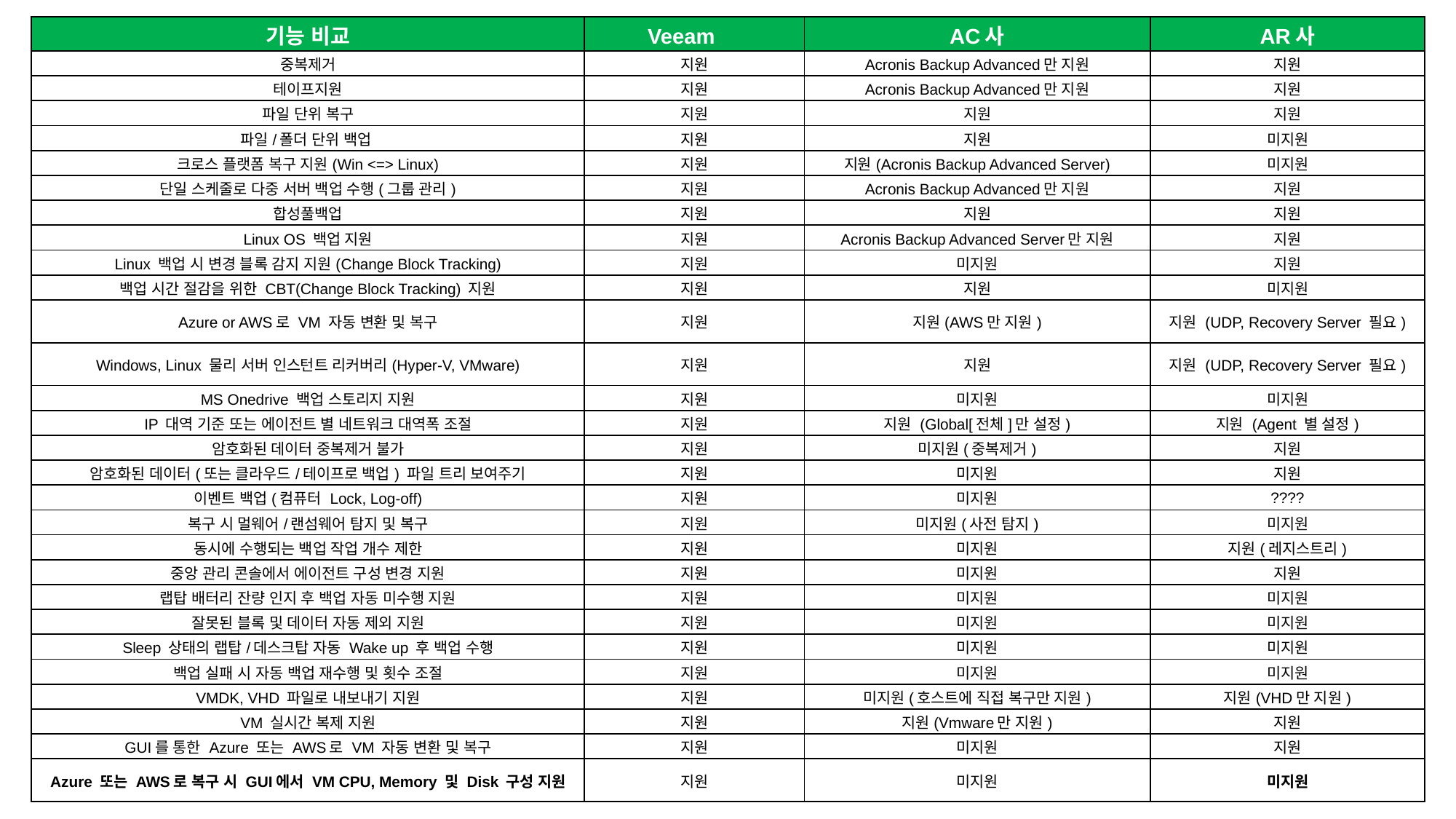

| 기능 비교 | Veeam | AC사 | AR사 |
| --- | --- | --- | --- |
| 중복제거 | 지원 | Acronis Backup Advanced만 지원 | 지원 |
| 테이프지원 | 지원 | Acronis Backup Advanced만 지원 | 지원 |
| 파일 단위 복구 | 지원 | 지원 | 지원 |
| 파일/폴더 단위 백업 | 지원 | 지원 | 미지원 |
| 크로스 플랫폼 복구 지원(Win <=> Linux) | 지원 | 지원(Acronis Backup Advanced Server) | 미지원 |
| 단일 스케줄로 다중 서버 백업 수행(그룹 관리) | 지원 | Acronis Backup Advanced만 지원 | 지원 |
| 합성풀백업 | 지원 | 지원 | 지원 |
| Linux OS 백업 지원 | 지원 | Acronis Backup Advanced Server만 지원 | 지원 |
| Linux 백업 시 변경 블록 감지 지원(Change Block Tracking) | 지원 | 미지원 | 지원 |
| 백업 시간 절감을 위한 CBT(Change Block Tracking) 지원 | 지원 | 지원 | 미지원 |
| Azure or AWS로 VM 자동 변환 및 복구 | 지원 | 지원(AWS만 지원) | 지원 (UDP, Recovery Server 필요) |
| Windows, Linux 물리 서버 인스턴트 리커버리(Hyper-V, VMware) | 지원 | 지원 | 지원 (UDP, Recovery Server 필요) |
| MS Onedrive 백업 스토리지 지원 | 지원 | 미지원 | 미지원 |
| IP 대역 기준 또는 에이전트 별 네트워크 대역폭 조절 | 지원 | 지원 (Global[전체]만 설정) | 지원 (Agent 별 설정) |
| 암호화된 데이터 중복제거 불가 | 지원 | 미지원(중복제거) | 지원 |
| 암호화된 데이터(또는 클라우드/테이프로 백업) 파일 트리 보여주기 | 지원 | 미지원 | 지원 |
| 이벤트 백업(컴퓨터 Lock, Log-off) | 지원 | 미지원 | ???? |
| 복구 시 멀웨어/랜섬웨어 탐지 및 복구 | 지원 | 미지원(사전 탐지) | 미지원 |
| 동시에 수행되는 백업 작업 개수 제한 | 지원 | 미지원 | 지원(레지스트리) |
| 중앙 관리 콘솔에서 에이전트 구성 변경 지원 | 지원 | 미지원 | 지원 |
| 랩탑 배터리 잔량 인지 후 백업 자동 미수행 지원 | 지원 | 미지원 | 미지원 |
| 잘못된 블록 및 데이터 자동 제외 지원 | 지원 | 미지원 | 미지원 |
| Sleep 상태의 랩탑/데스크탑 자동 Wake up 후 백업 수행 | 지원 | 미지원 | 미지원 |
| 백업 실패 시 자동 백업 재수행 및 횟수 조절 | 지원 | 미지원 | 미지원 |
| VMDK, VHD 파일로 내보내기 지원 | 지원 | 미지원(호스트에 직접 복구만 지원) | 지원(VHD만 지원) |
| VM 실시간 복제 지원 | 지원 | 지원(Vmware만 지원) | 지원 |
| GUI를 통한 Azure 또는 AWS로 VM 자동 변환 및 복구 | 지원 | 미지원 | 지원 |
| Azure 또는 AWS로 복구 시 GUI에서 VM CPU, Memory 및 Disk 구성 지원 | 지원 | 미지원 | 미지원 |